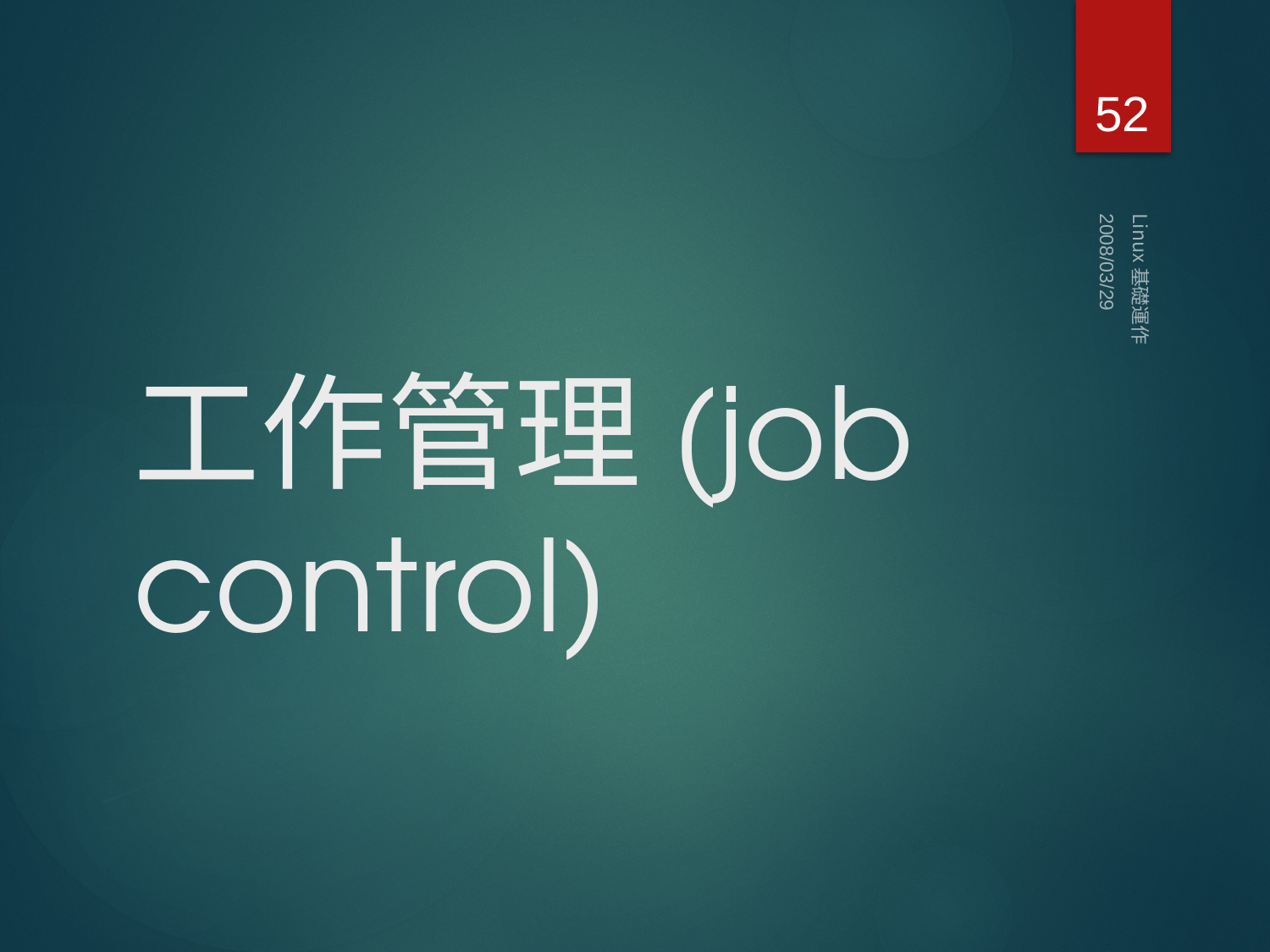

52
# 工作管理(job control)
2008/03/29
Linux 基礎運作